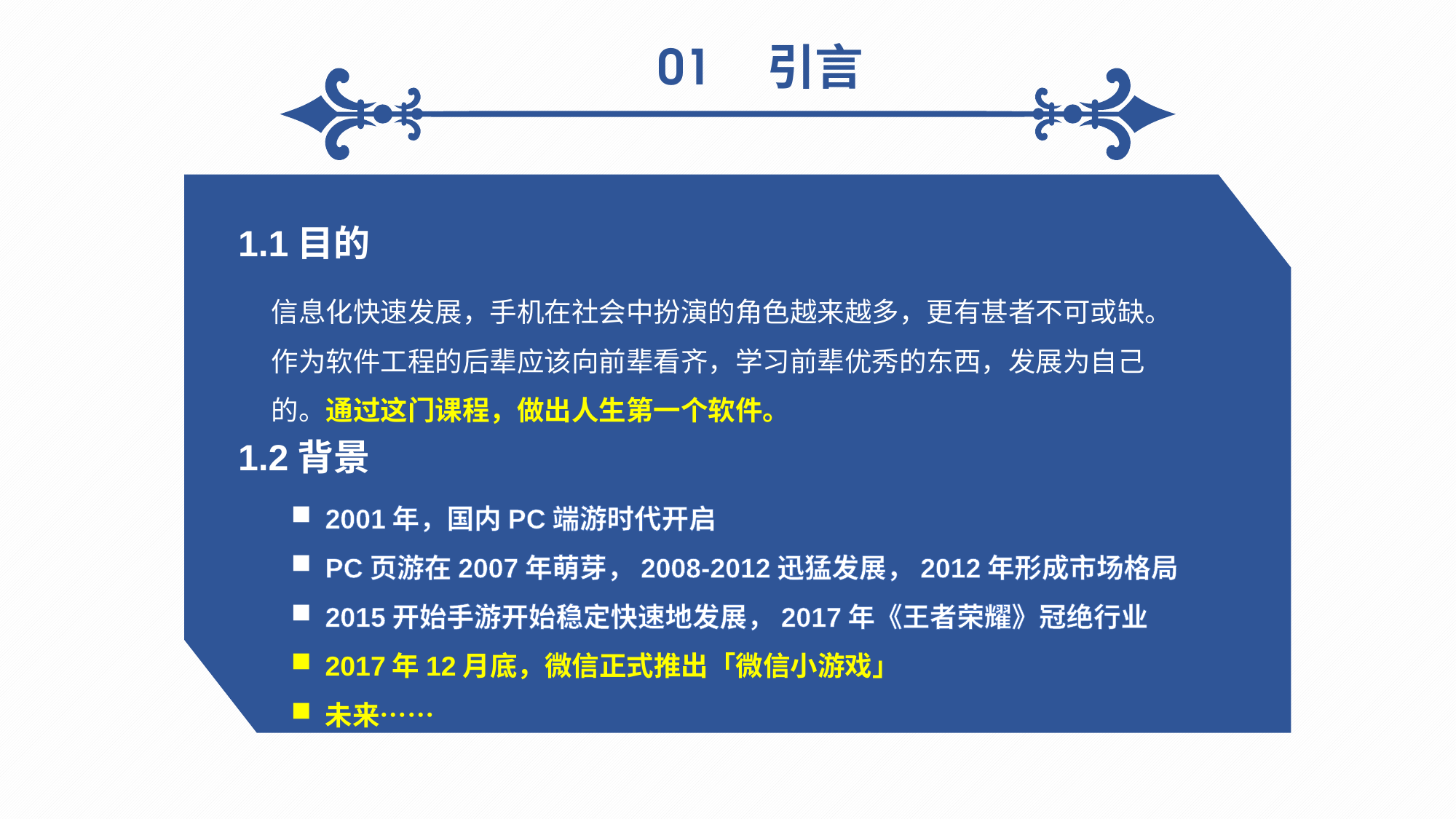

01	引言

1.1目的
信息化快速发展，手机在社会中扮演的角色越来越多，更有甚者不可或缺。作为软件工程的后辈应该向前辈看齐，学习前辈优秀的东西，发展为自己的。通过这门课程，做出人生第一个软件。
1.2背景
2001年，国内PC端游时代开启
PC页游在2007年萌芽，2008-2012迅猛发展，2012年形成市场格局
2015开始手游开始稳定快速地发展，2017年《王者荣耀》冠绝行业
2017年12月底，微信正式推出「微信小游戏」
未来……